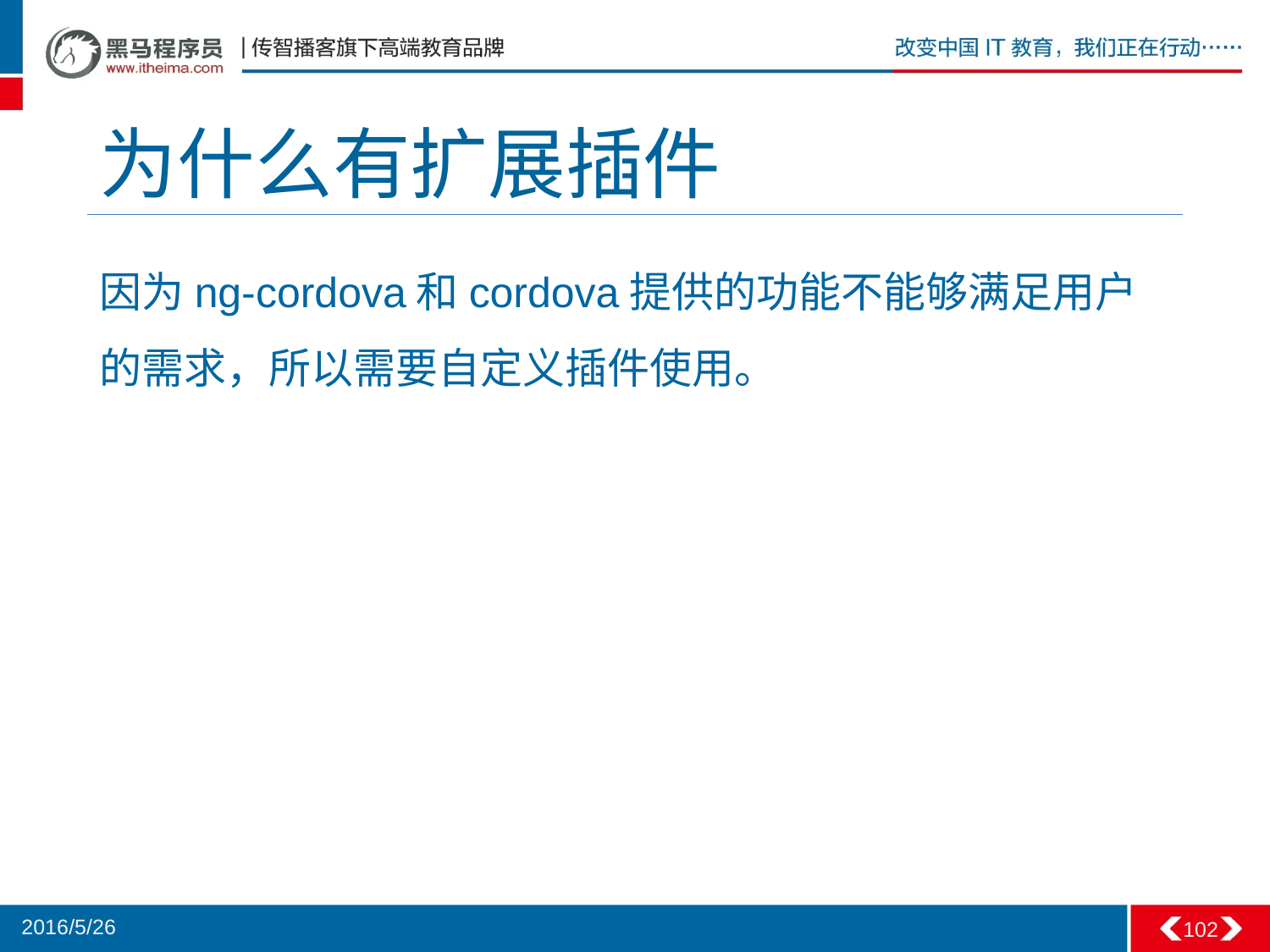

# 为什么有扩展插件
因为ng-cordova和cordova提供的功能不能够满足用户的需求，所以需要自定义插件使用。
102

2016/5/26